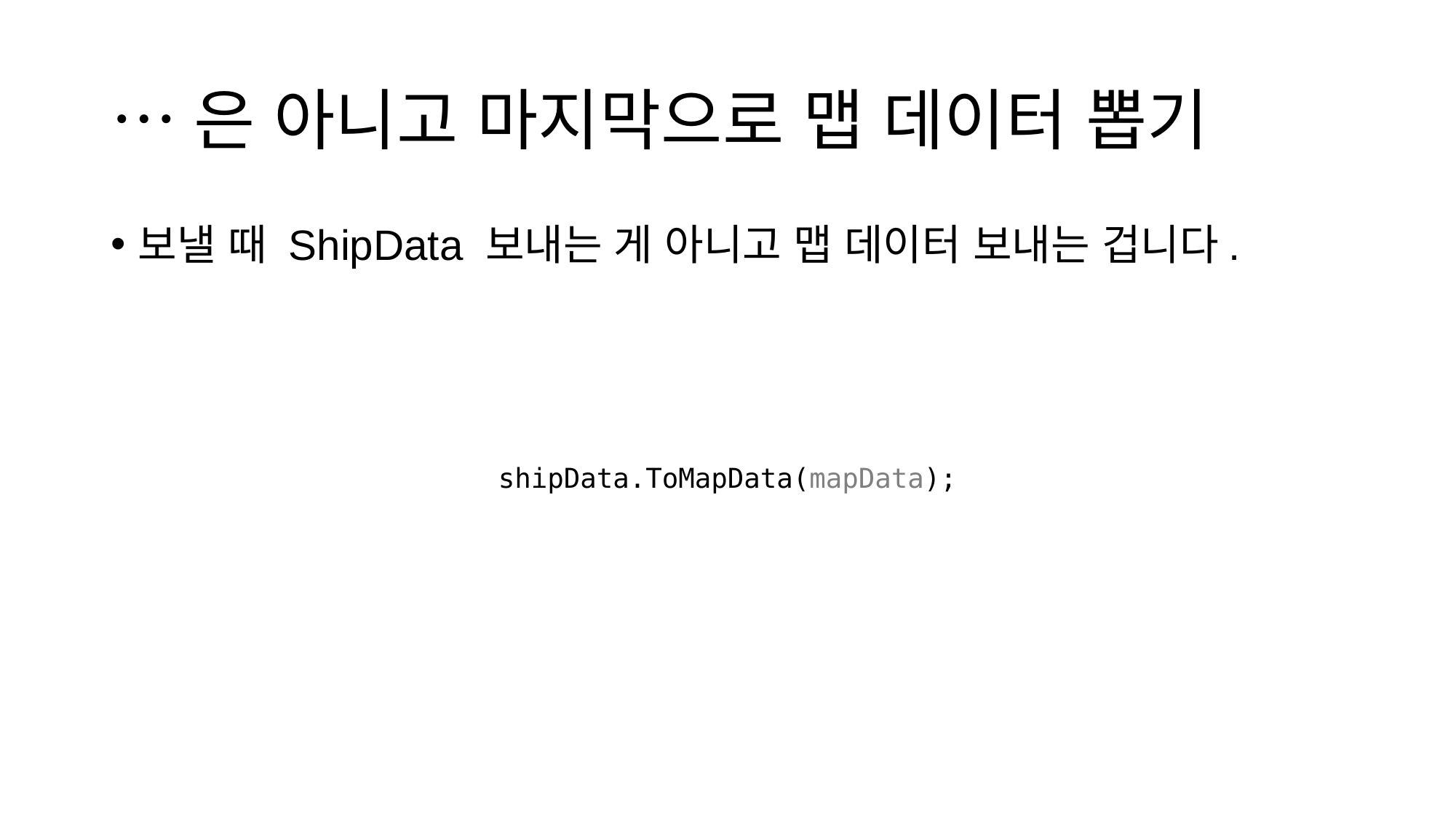

# …은 아니고 마지막으로 맵 데이터 뽑기
보낼 때 ShipData 보내는 게 아니고 맵 데이터 보내는 겁니다.
shipData.ToMapData(mapData);